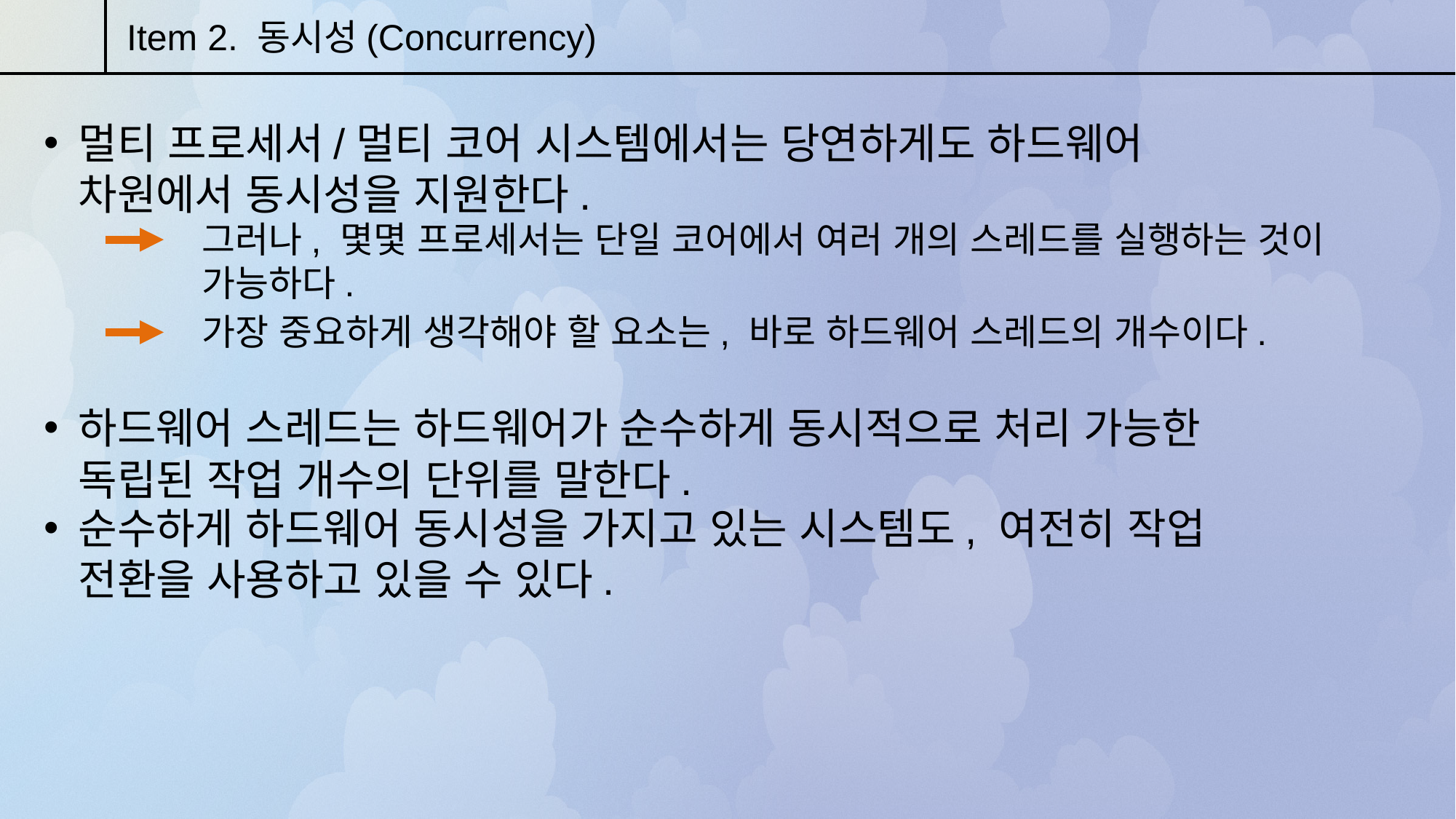

Item 2. 동시성(Concurrency)
멀티 프로세서/멀티 코어 시스템에서는 당연하게도 하드웨어 차원에서 동시성을 지원한다.
그러나, 몇몇 프로세서는 단일 코어에서 여러 개의 스레드를 실행하는 것이 가능하다.
가장 중요하게 생각해야 할 요소는, 바로 하드웨어 스레드의 개수이다.
하드웨어 스레드는 하드웨어가 순수하게 동시적으로 처리 가능한 독립된 작업 개수의 단위를 말한다.
순수하게 하드웨어 동시성을 가지고 있는 시스템도, 여전히 작업 전환을 사용하고 있을 수 있다.